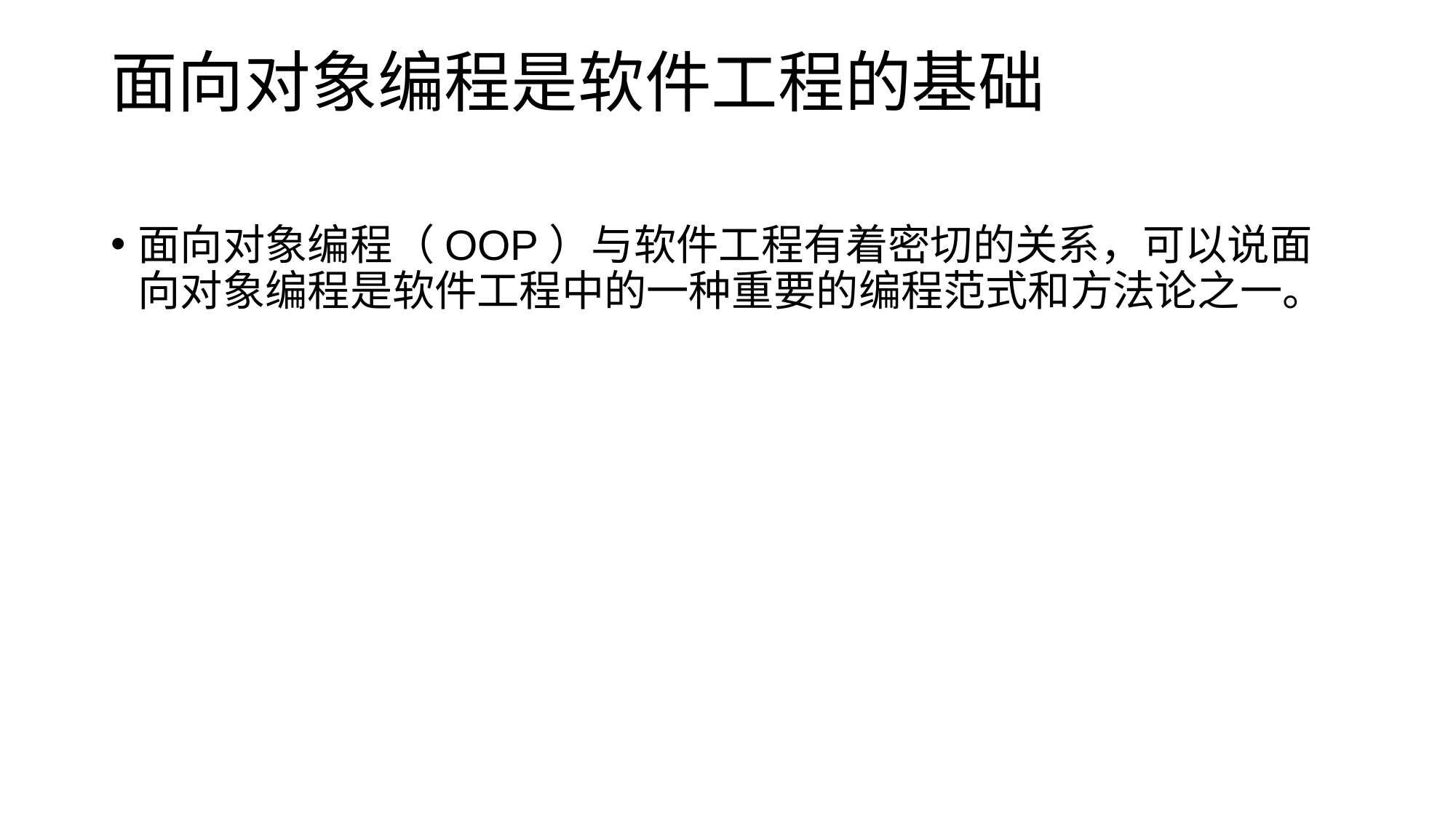

# 面向对象编程是软件工程的基础
面向对象编程（OOP）与软件工程有着密切的关系，可以说面向对象编程是软件工程中的一种重要的编程范式和方法论之一。